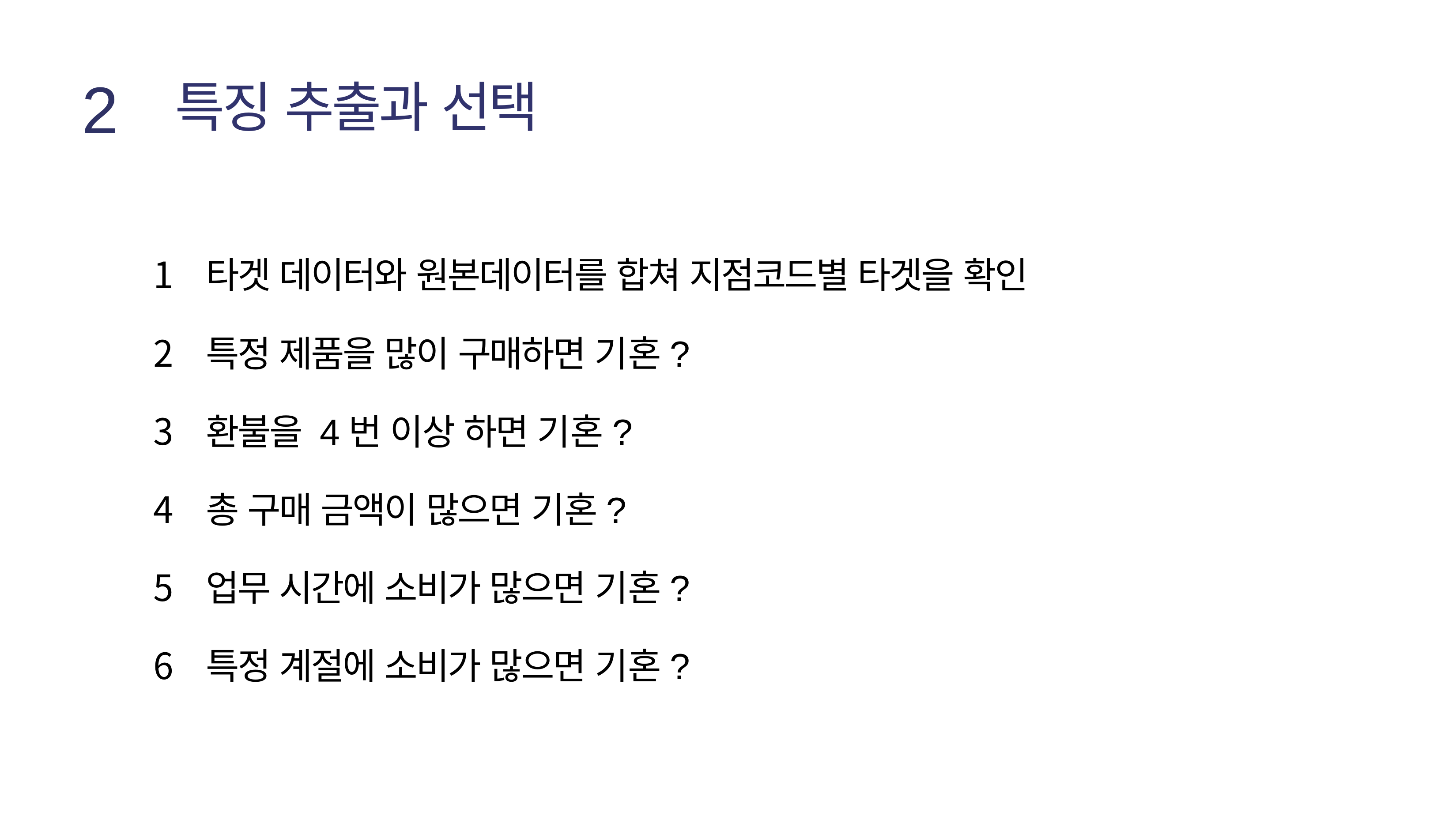

# 2 특징 추출과 선택
타겟 데이터와 원본데이터를 합쳐 지점코드별 타겟을 확인
특정 제품을 많이 구매하면 기혼?
환불을 4번 이상 하면 기혼?
총 구매 금액이 많으면 기혼?
업무 시간에 소비가 많으면 기혼?
특정 계절에 소비가 많으면 기혼?